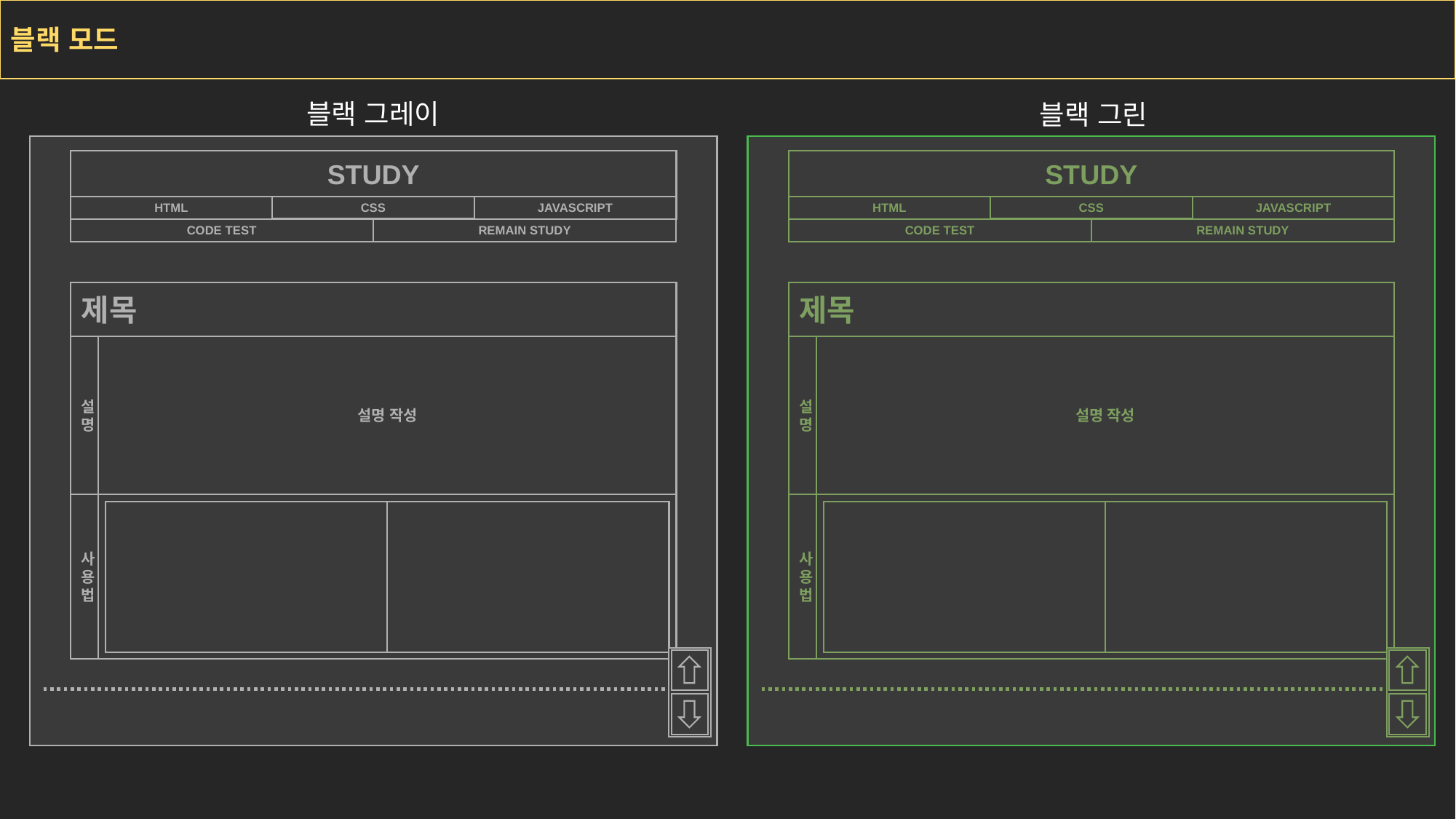

블랙 모드
블랙 그레이
블랙 그린

STUDY
STUDY
JAVASCRIPT
JAVASCRIPT
HTML
CSS
HTML
CSS
CODE TEST
REMAIN STUDY
CODE TEST
REMAIN STUDY
제목
제목

설명
설명 작성
설명
설명 작성
사용법
사용법